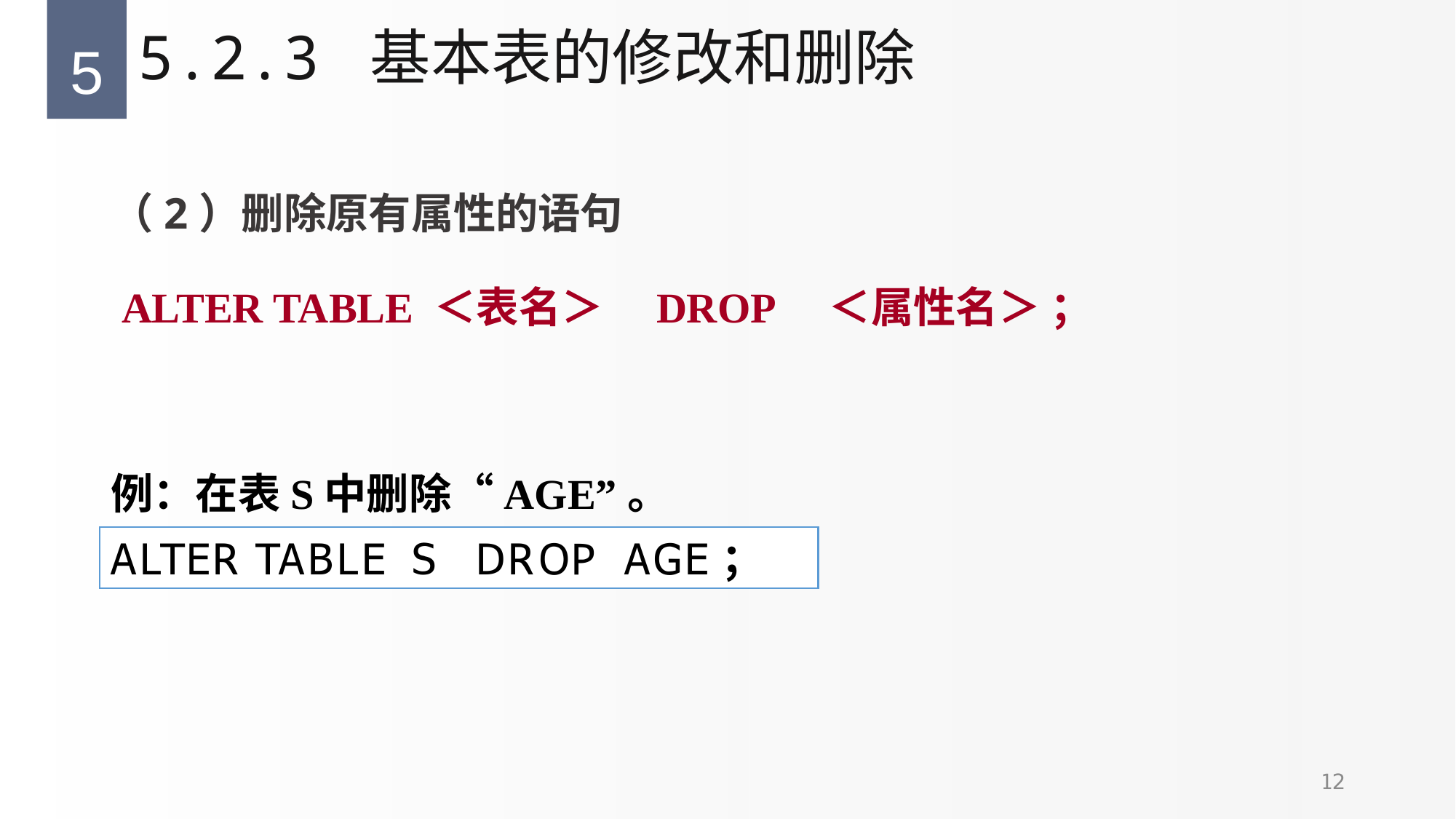

# 5.2.3 基本表的修改和删除
（2）删除原有属性的语句
 ALTER TABLE ＜表名＞　DROP　＜属性名＞ ；

例：在表S中删除“AGE”。
ALTER TABLE  S   DROP  AGE；
12